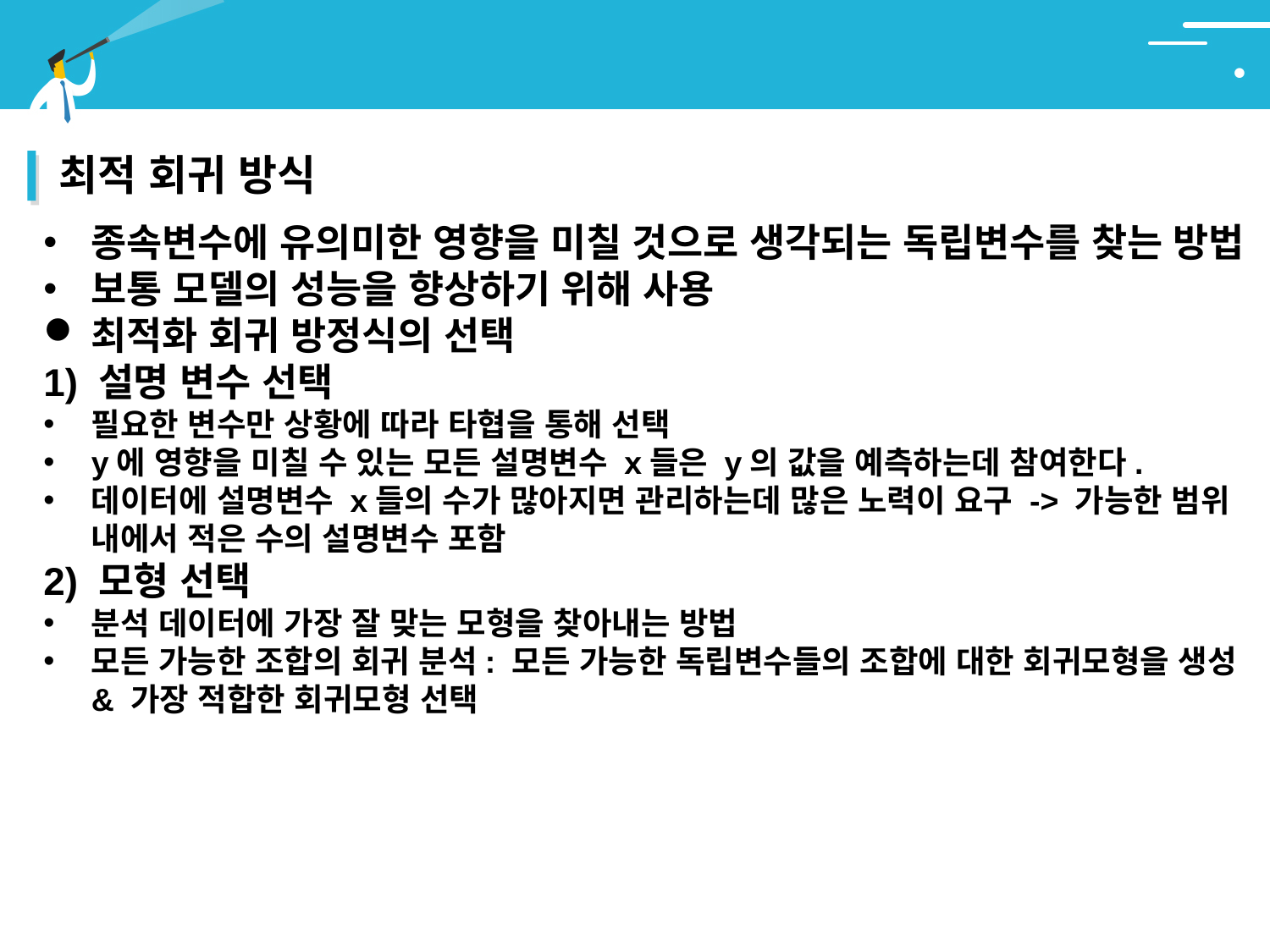

# 3. 최적 회귀
최적 회귀 방식

종속변수에 유의미한 영향을 미칠 것으로 생각되는 독립변수를 찾는 방법
보통 모델의 성능을 향상하기 위해 사용
최적화 회귀 방정식의 선택
1) 설명 변수 선택
필요한 변수만 상황에 따라 타협을 통해 선택
y에 영향을 미칠 수 있는 모든 설명변수 x들은 y의 값을 예측하는데 참여한다.
데이터에 설명변수 x들의 수가 많아지면 관리하는데 많은 노력이 요구 -> 가능한 범위 내에서 적은 수의 설명변수 포함
2) 모형 선택
분석 데이터에 가장 잘 맞는 모형을 찾아내는 방법
모든 가능한 조합의 회귀 분석: 모든 가능한 독립변수들의 조합에 대한 회귀모형을 생성 & 가장 적합한 회귀모형 선택